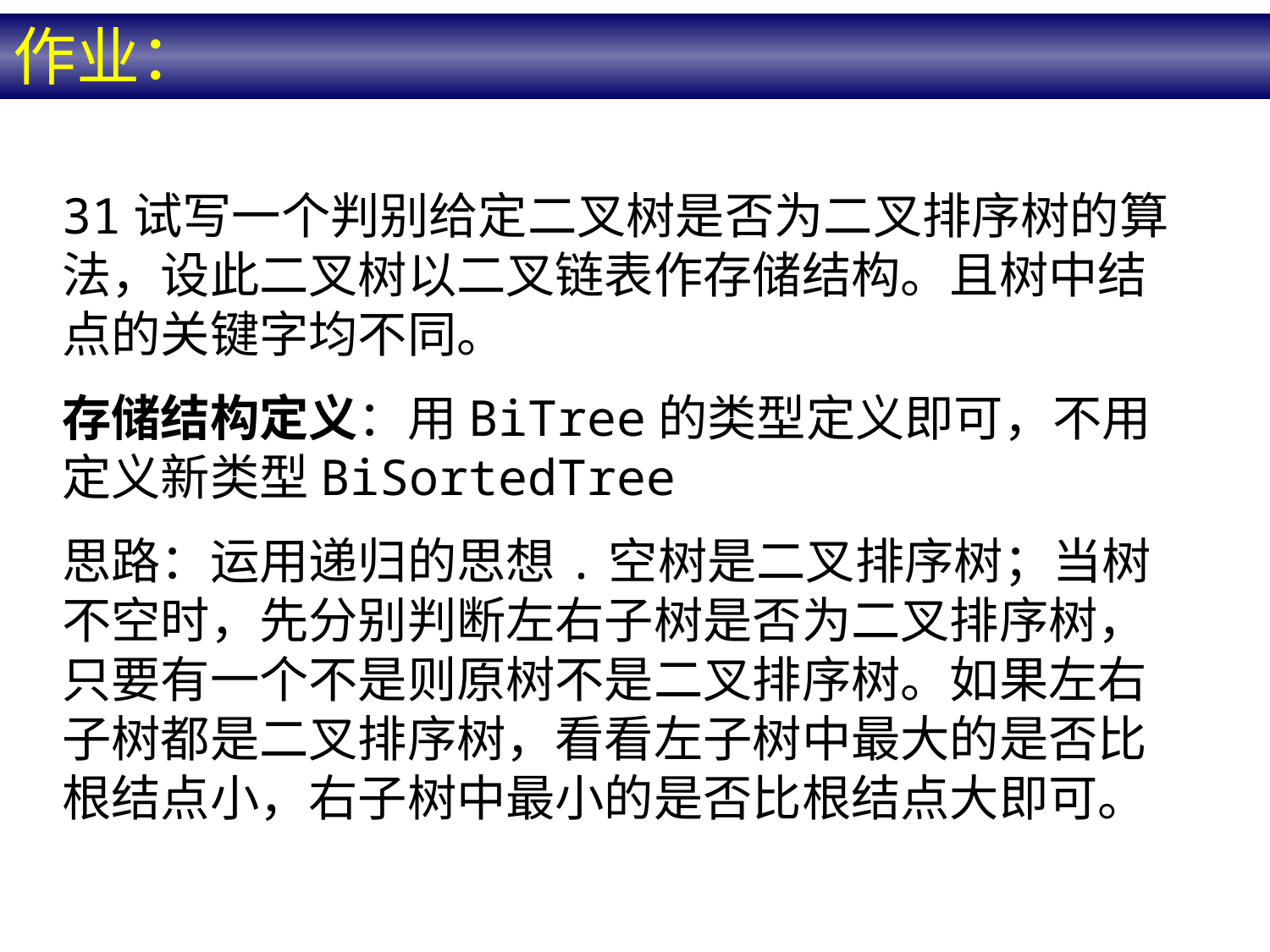

作业：
31试写一个判别给定二叉树是否为二叉排序树的算法，设此二叉树以二叉链表作存储结构。且树中结点的关键字均不同。
存储结构定义：用BiTree的类型定义即可，不用定义新类型BiSortedTree
思路：运用递归的思想.空树是二叉排序树；当树不空时，先分别判断左右子树是否为二叉排序树，只要有一个不是则原树不是二叉排序树。如果左右子树都是二叉排序树，看看左子树中最大的是否比根结点小，右子树中最小的是否比根结点大即可。